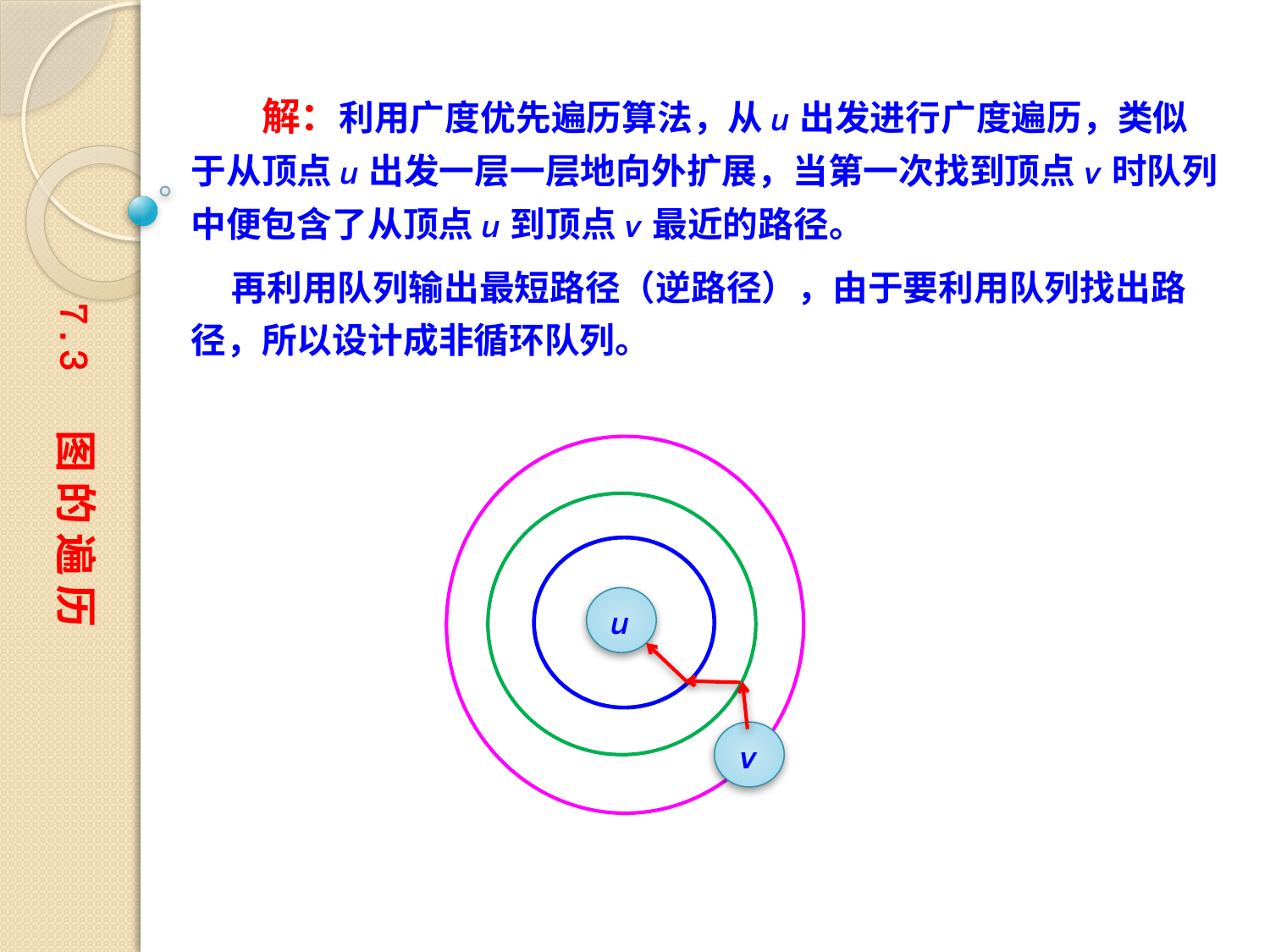

解：利用广度优先遍历算法，从u出发进行广度遍历，类似于从顶点u出发一层一层地向外扩展，当第一次找到顶点v时队列中便包含了从顶点u到顶点v最近的路径。
    再利用队列输出最短路径（逆路径），由于要利用队列找出路径，所以设计成非循环队列。
7.3  图 的 遍 历

u
v